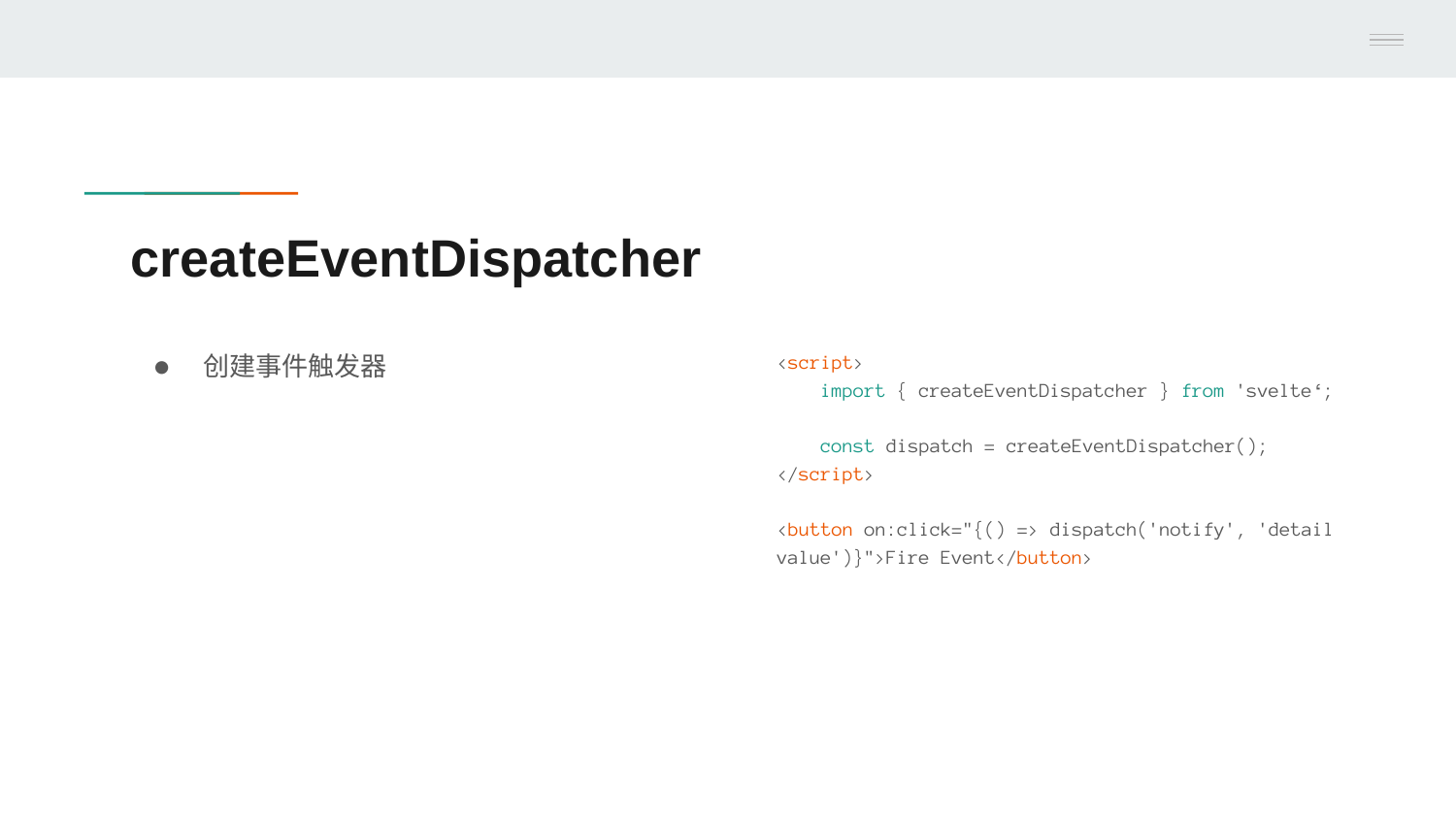

# createEventDispatcher
创建事件触发器
<script>
    import { createEventDispatcher } from 'svelte‘;

    const dispatch = createEventDispatcher();
</script>

<button on:click="{() => dispatch('notify', 'detail value')}">Fire Event</button>